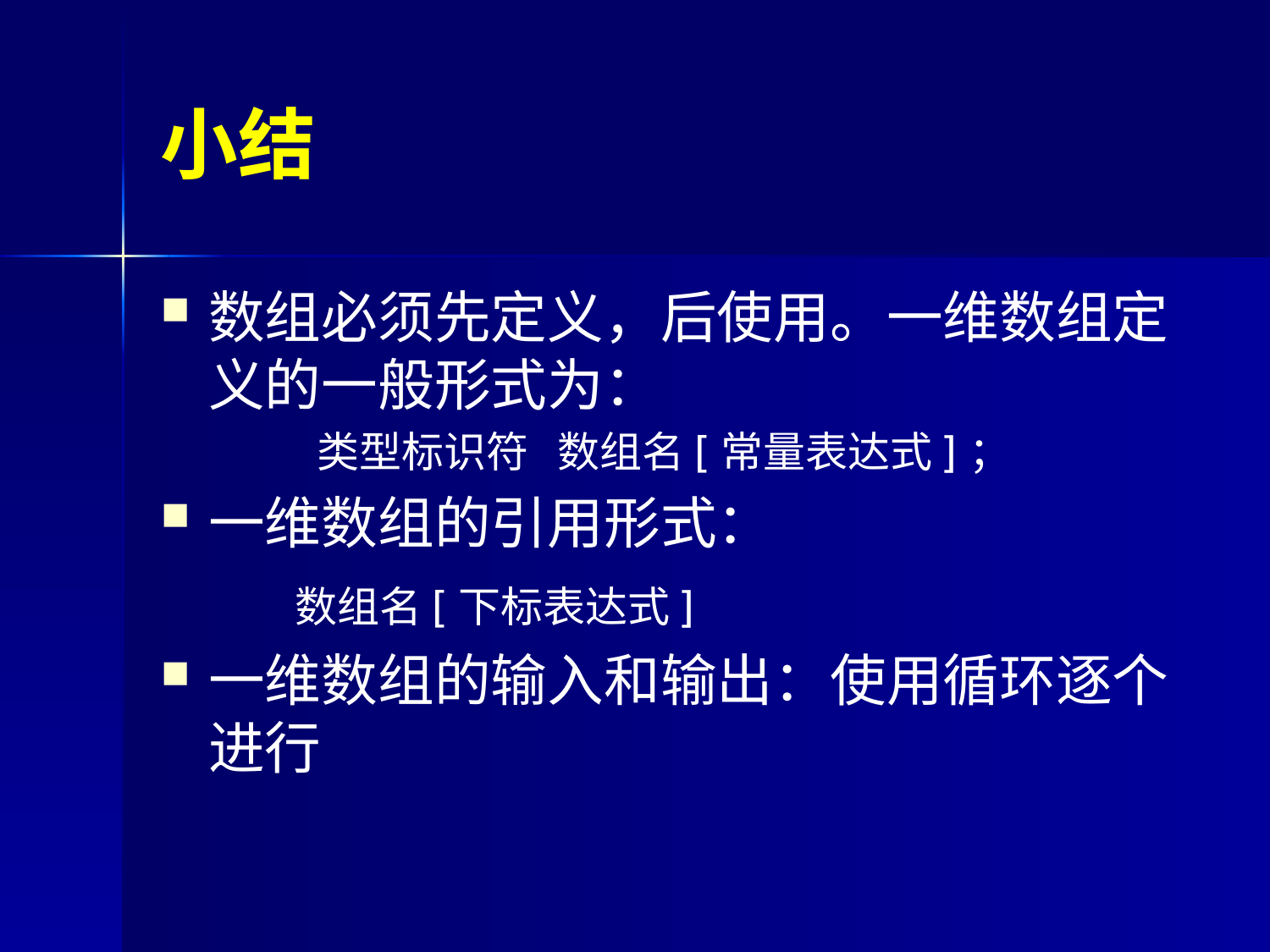

# 小结
数组必须先定义，后使用。一维数组定义的一般形式为：
  类型标识符   数组名[常量表达式]；
一维数组的引用形式：
	        数组名[下标表达式]
一维数组的输入和输出：使用循环逐个进行